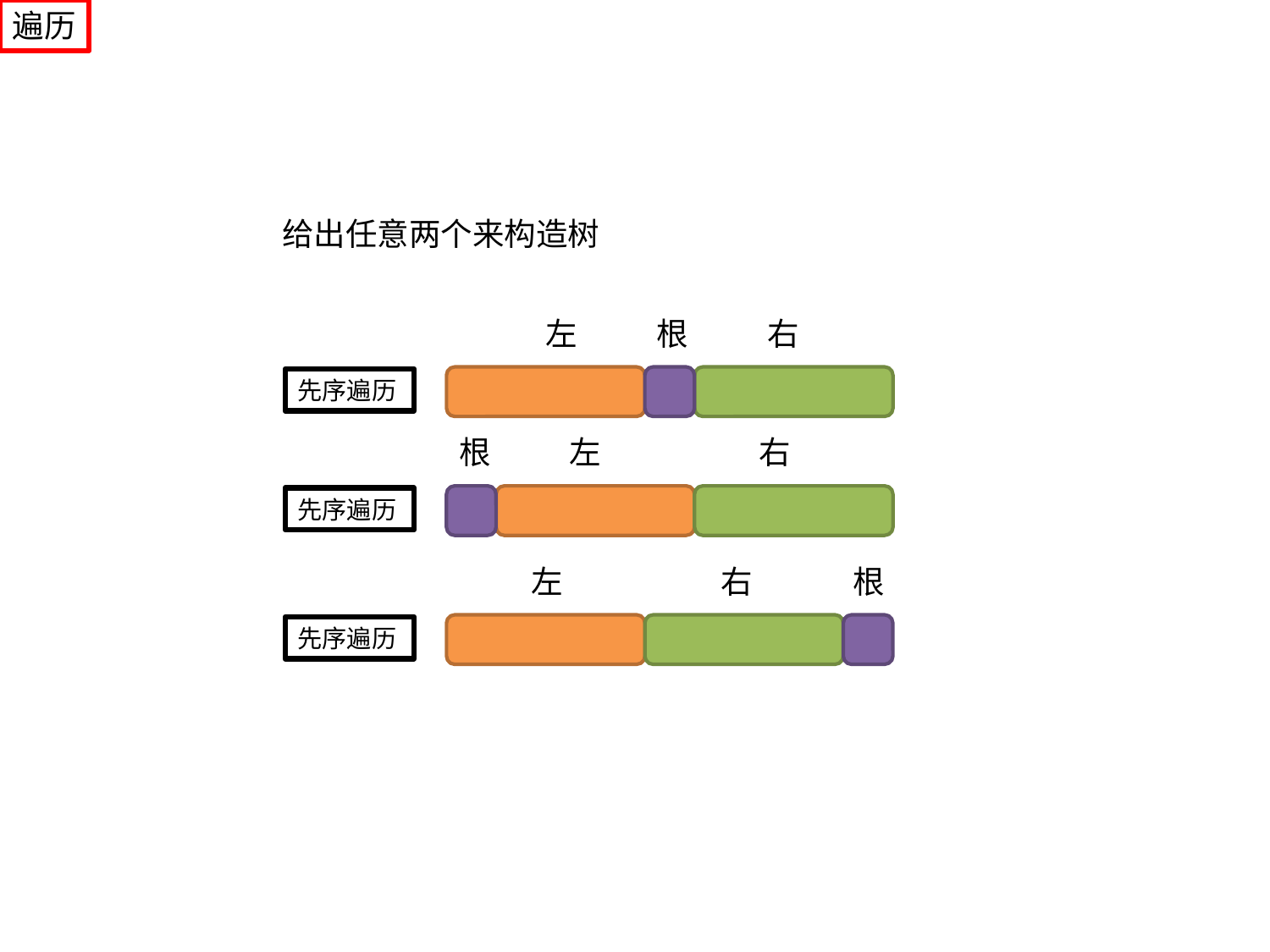

遍历
给出任意两个来构造树
           左           根           右

先序遍历
根           左                      右

先序遍历
         左                      右              根

先序遍历